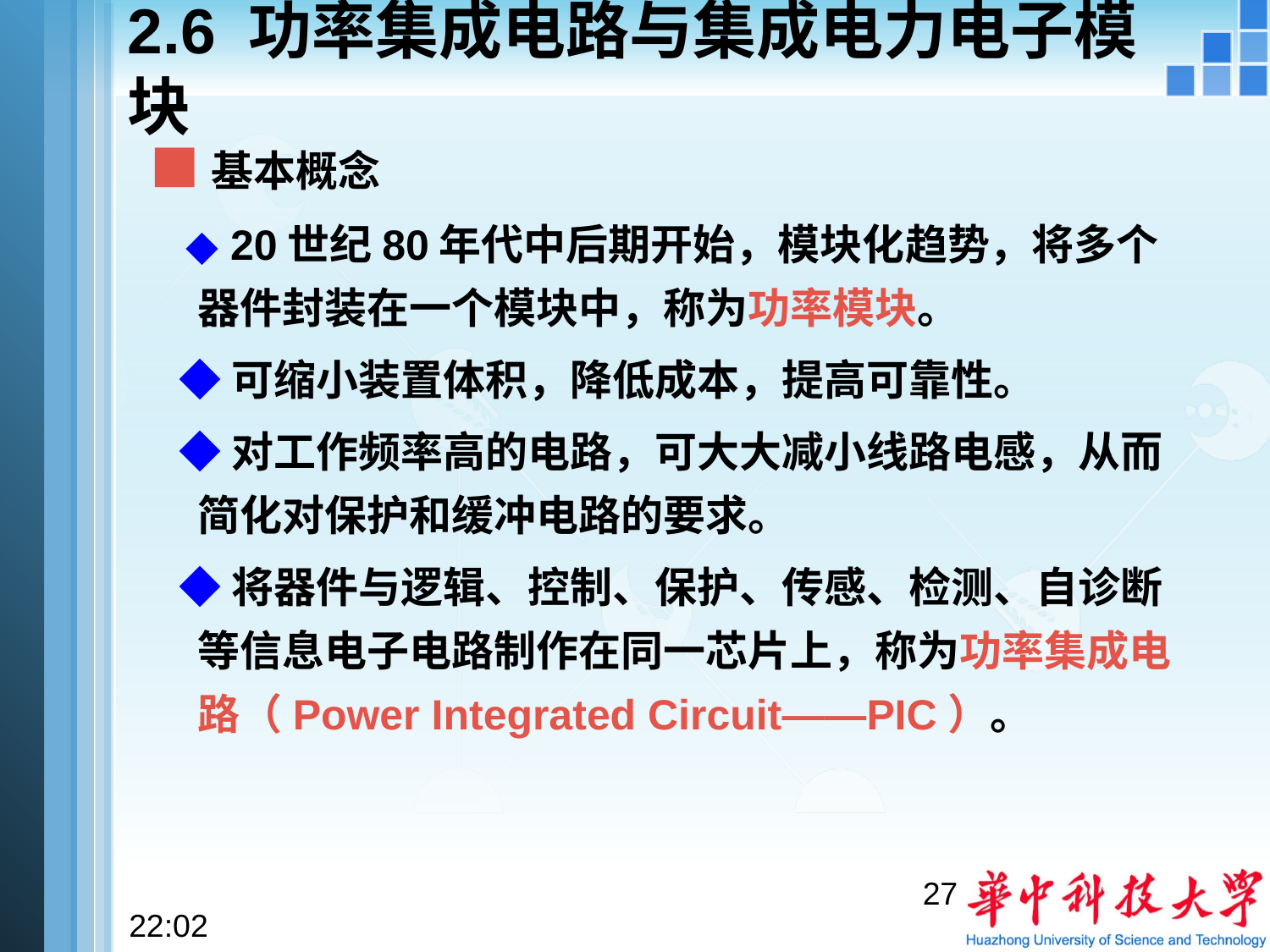

# 2.6 功率集成电路与集成电力电子模块
■基本概念
   ◆ 20世纪80年代中后期开始，模块化趋势，将多个器件封装在一个模块中，称为功率模块。
   ◆可缩小装置体积，降低成本，提高可靠性。
   ◆对工作频率高的电路，可大大减小线路电感，从而简化对保护和缓冲电路的要求。
   ◆将器件与逻辑、控制、保护、传感、检测、自诊断等信息电子电路制作在同一芯片上，称为功率集成电路（Power Integrated Circuit——PIC）。
27
22:02